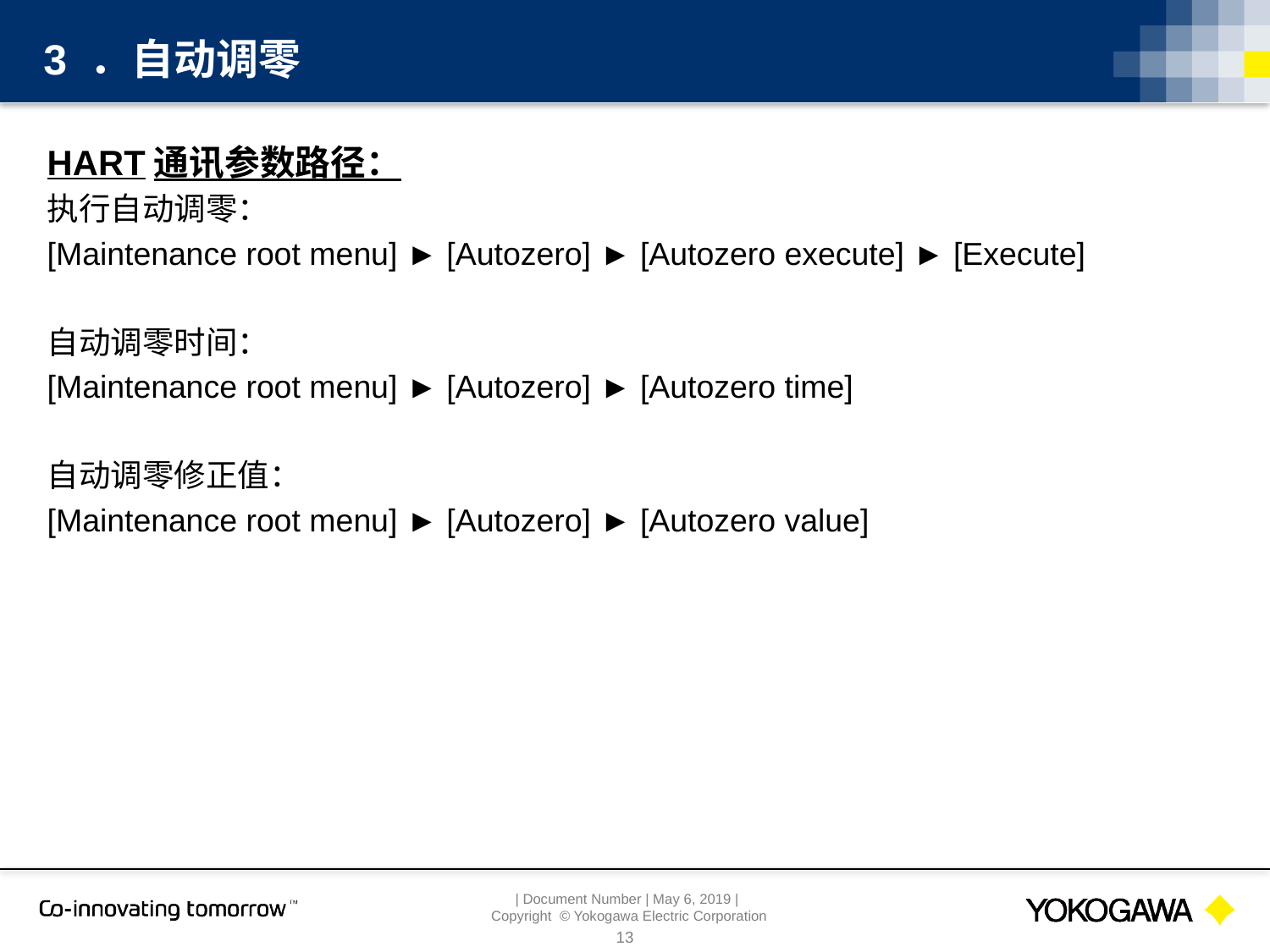

3 ．自动调零
HART通讯参数路径：
执行自动调零：
[Maintenance root menu] ► [Autozero] ► [Autozero execute] ► [Execute]

自动调零时间：
[Maintenance root menu] ► [Autozero] ► [Autozero time]

自动调零修正值：
[Maintenance root menu] ► [Autozero] ► [Autozero value]